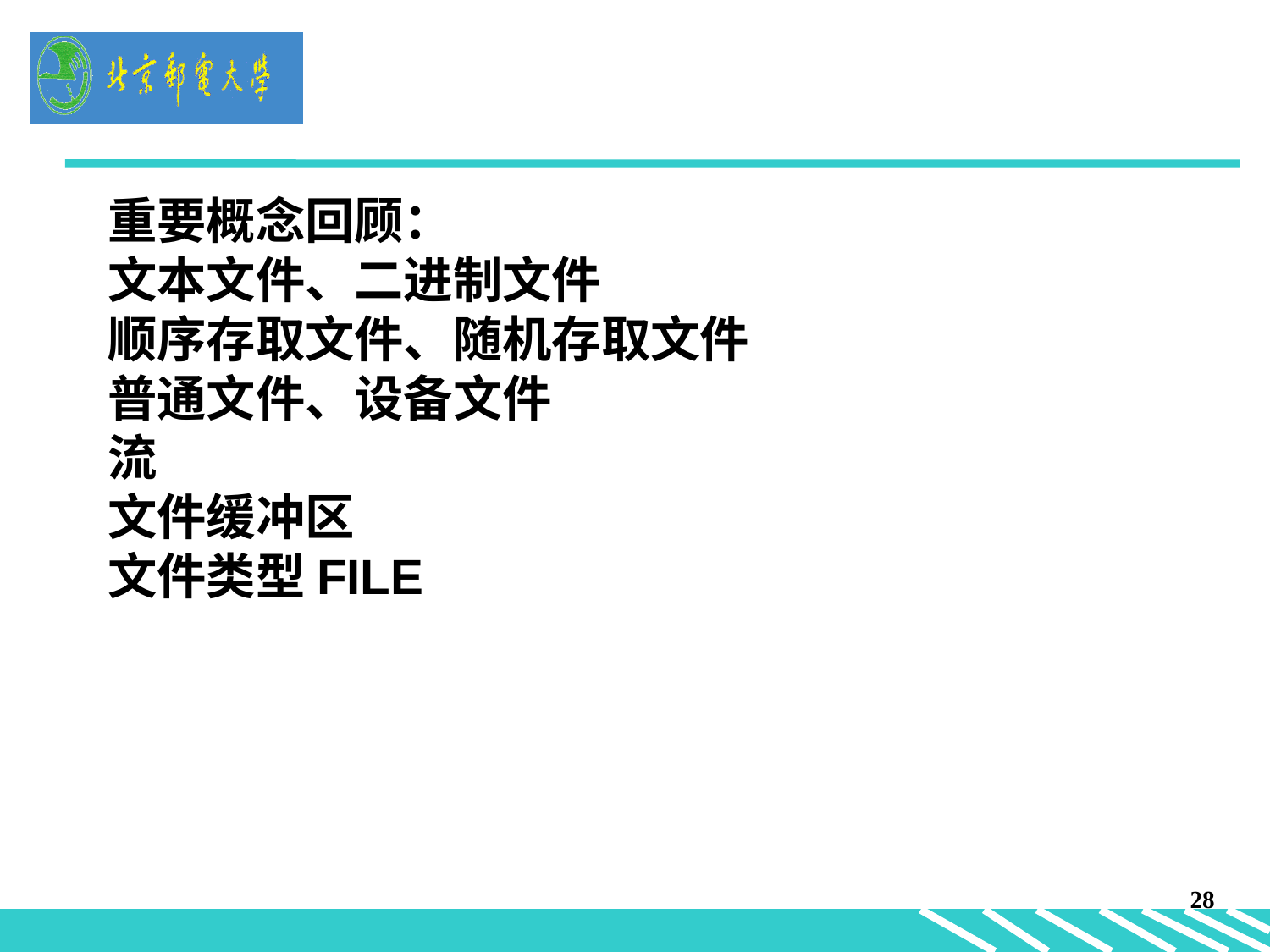

重要概念回顾：
文本文件、二进制文件
顺序存取文件、随机存取文件
普通文件、设备文件
流
文件缓冲区
文件类型FILE
28